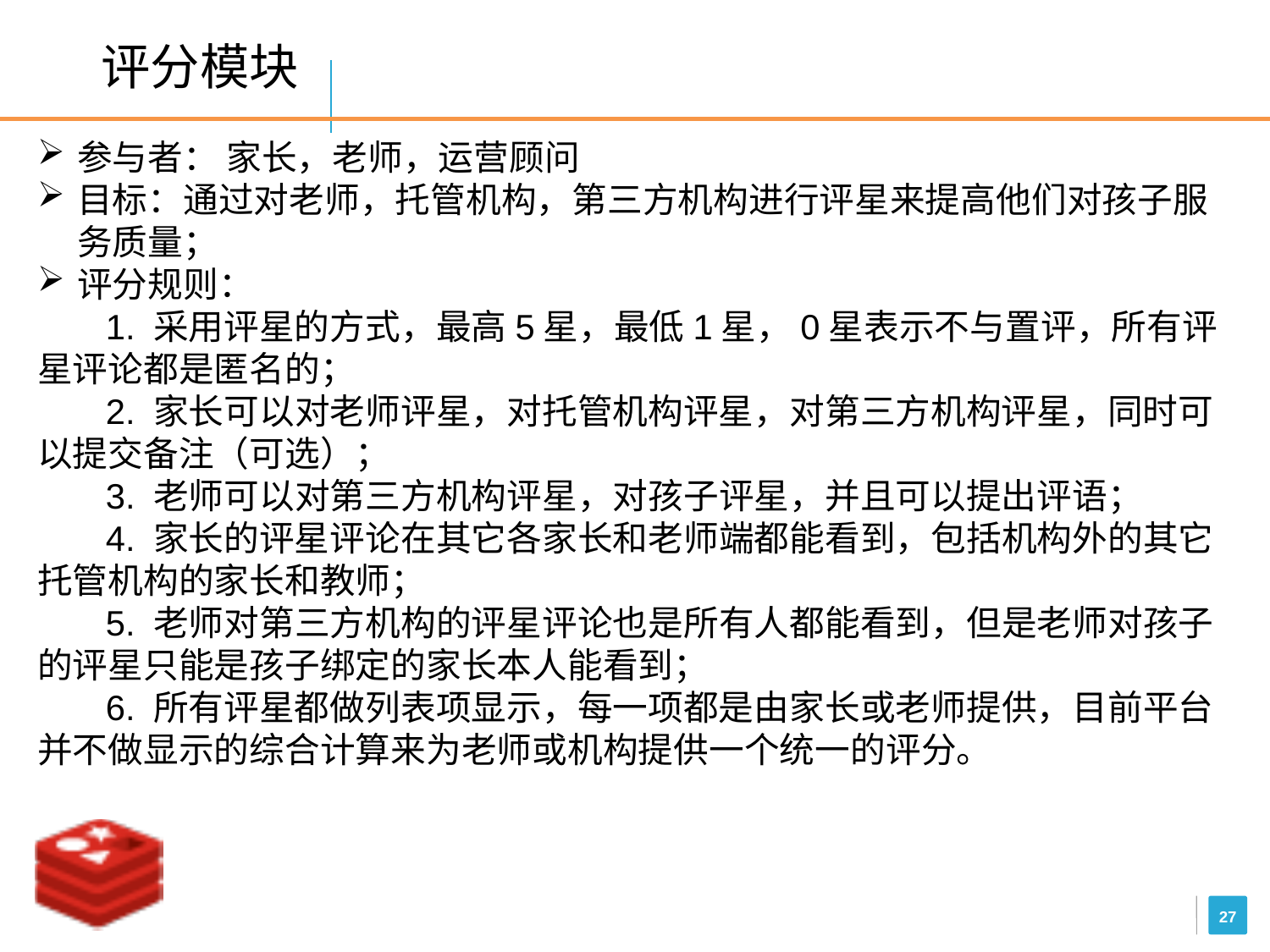

# 评分模块
参与者： 家长，老师，运营顾问
目标：通过对老师，托管机构，第三方机构进行评星来提高他们对孩子服务质量；
评分规则：
       1. 采用评星的方式，最高5星，最低1星，0星表示不与置评，所有评星评论都是匿名的；
       2. 家长可以对老师评星，对托管机构评星，对第三方机构评星，同时可以提交备注（可选）；
       3. 老师可以对第三方机构评星，对孩子评星，并且可以提出评语；
       4. 家长的评星评论在其它各家长和老师端都能看到，包括机构外的其它托管机构的家长和教师；
       5. 老师对第三方机构的评星评论也是所有人都能看到，但是老师对孩子的评星只能是孩子绑定的家长本人能看到；
       6. 所有评星都做列表项显示，每一项都是由家长或老师提供，目前平台并不做显示的综合计算来为老师或机构提供一个统一的评分。